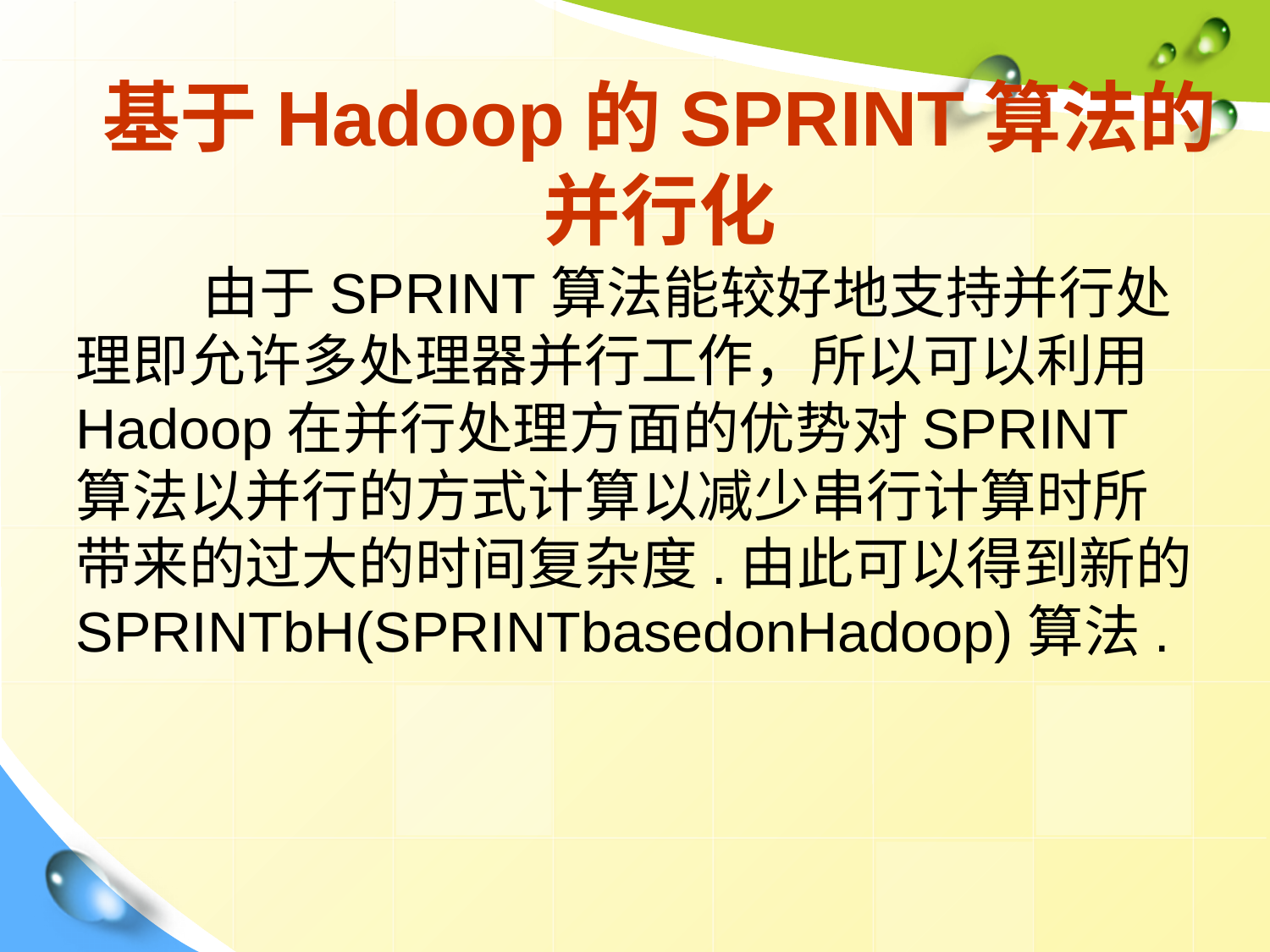

基于Hadoop的SPRINT算法的并行化
	由于SPRINT算法能较好地支持并行处理即允许多处理器并行工作，所以可以利用Hadoop在并行处理方面的优势对SPRINT算法以并行的方式计算以减少串行计算时所带来的过大的时间复杂度.由此可以得到新的SPRINTbH(SPRINTbasedonHadoop)算法.